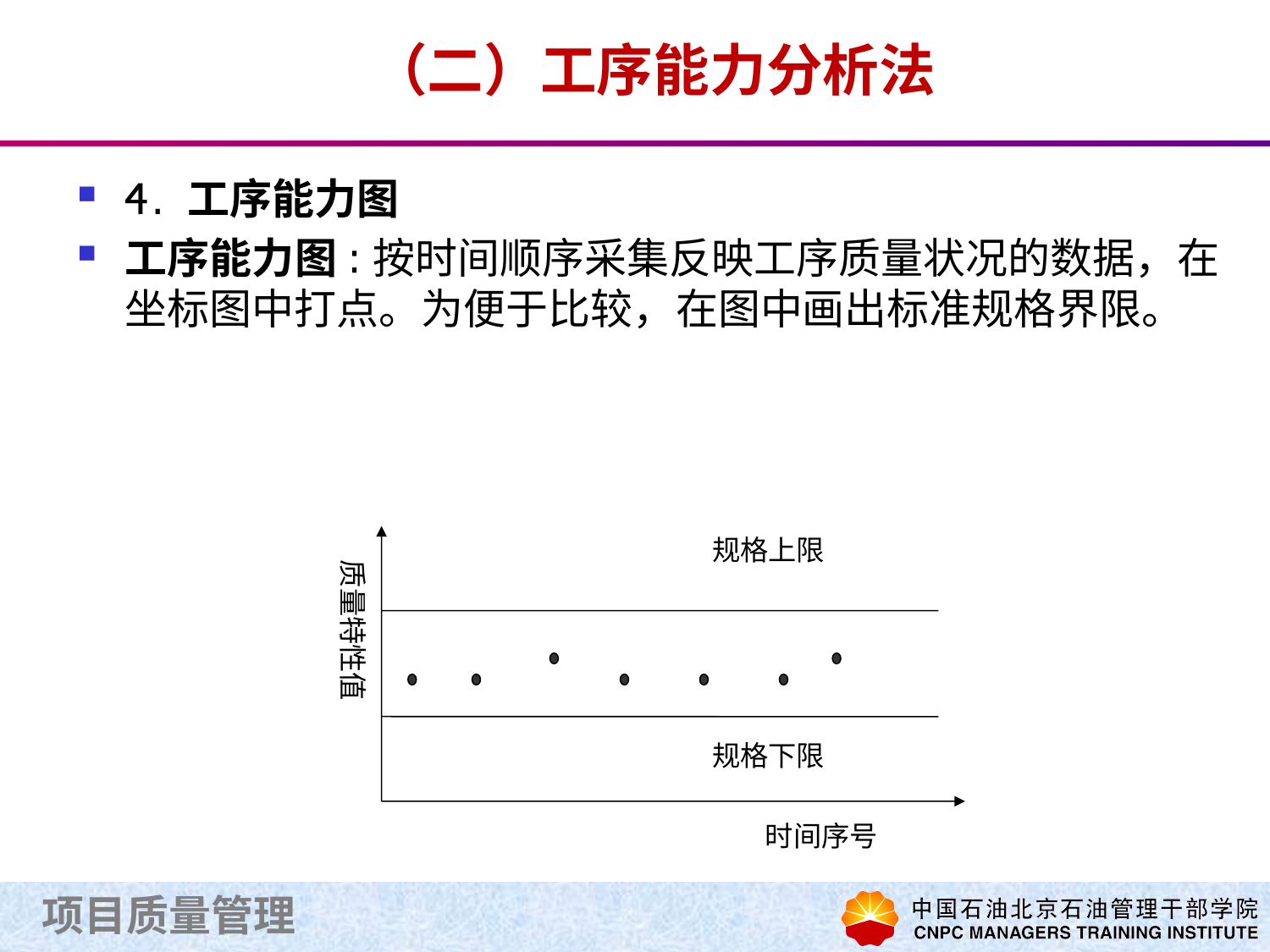

# （二）工序能力分析法
4. 工序能力图
工序能力图:按时间顺序采集反映工序质量状况的数据，在坐标图中打点。为便于比较，在图中画出标准规格界限。

规格上限
质量特性值

规格下限

时间序号